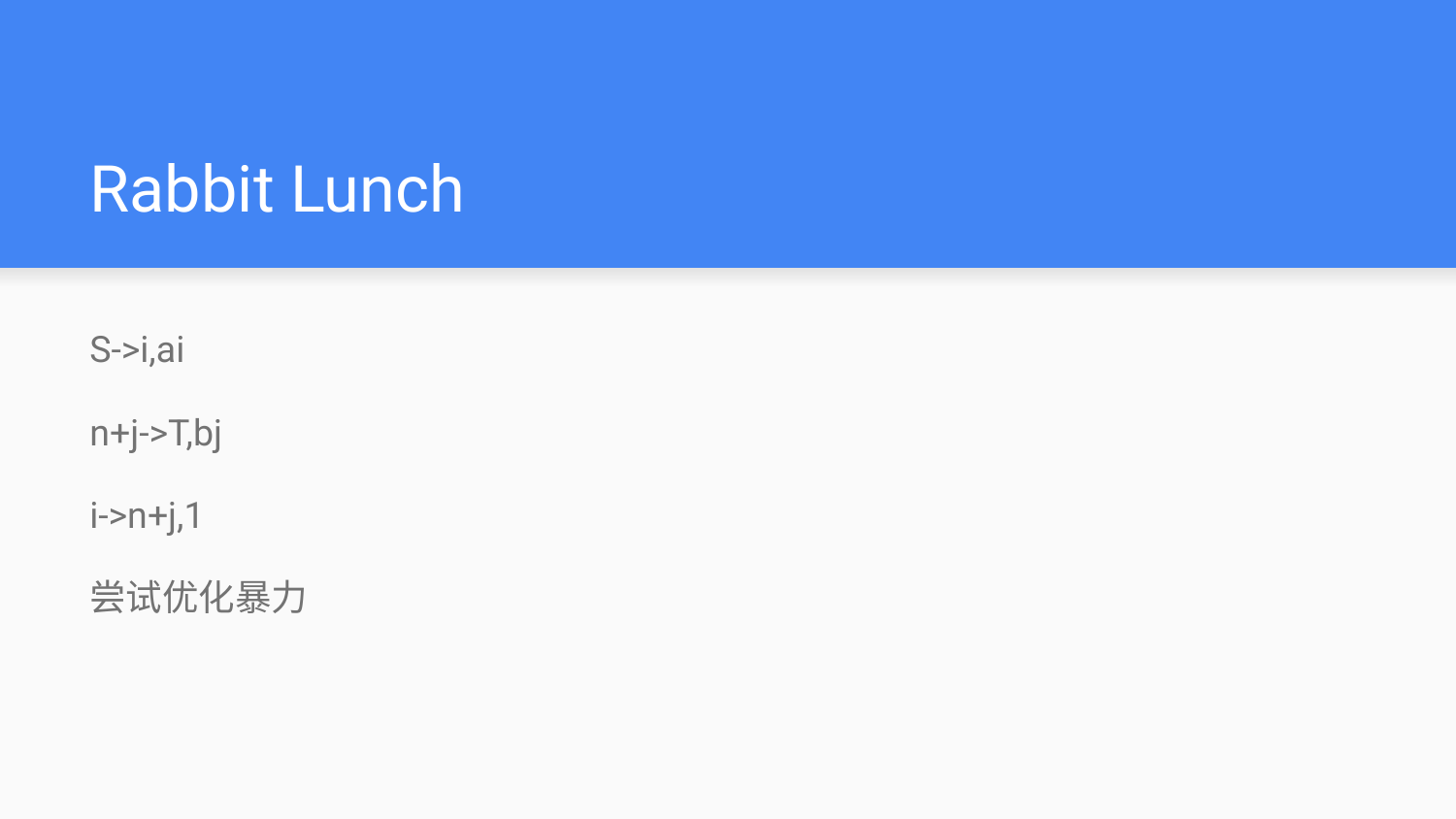

# Rabbit Lunch
S->i,ai
n+j->T,bj
i->n+j,1
尝试优化暴力